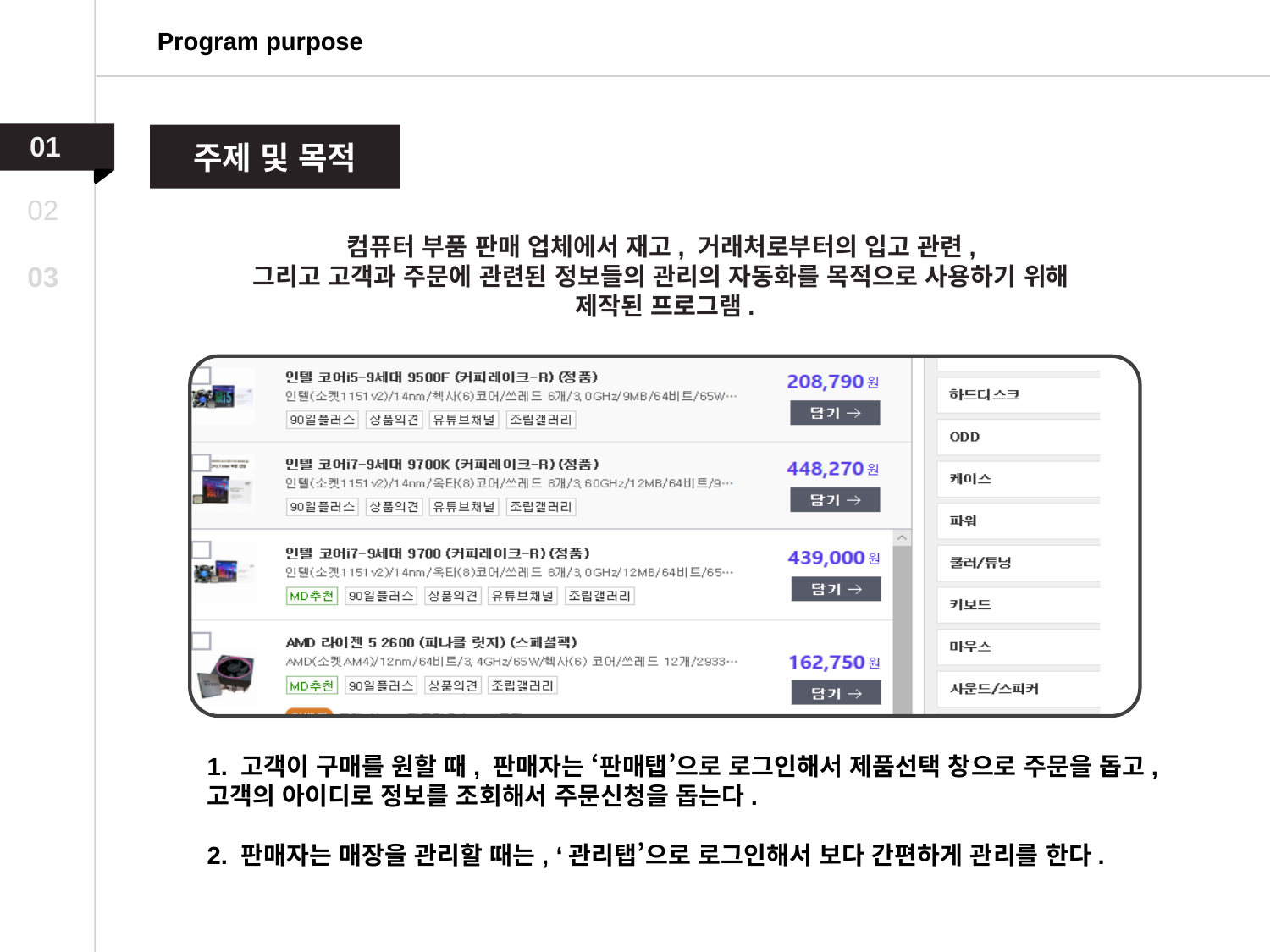

Program purpose
01

주제 및 목적

02
컴퓨터 부품 판매 업체에서 재고, 거래처로부터의 입고 관련,
그리고 고객과 주문에 관련된 정보들의 관리의 자동화를 목적으로 사용하기 위해
제작된 프로그램.
03

1. 고객이 구매를 원할 때, 판매자는 ‘판매탭’으로 로그인해서 제품선택 창으로 주문을 돕고,
고객의 아이디로 정보를 조회해서 주문신청을 돕는다.

2. 판매자는 매장을 관리할 때는, ‘관리탭’으로 로그인해서 보다 간편하게 관리를 한다.